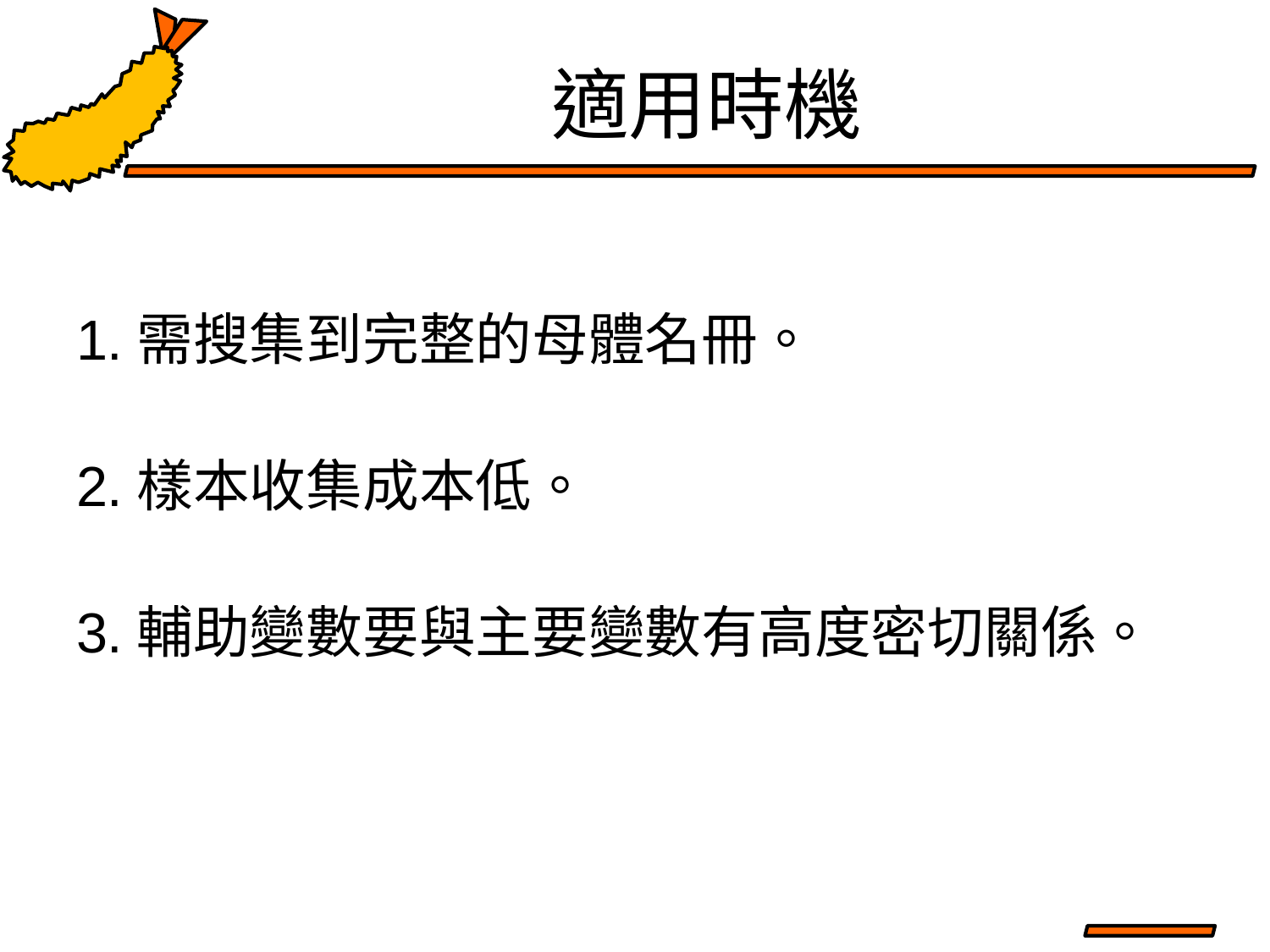

# 適用時機
1.需搜集到完整的母體名冊。
2.樣本收集成本低。
3.輔助變數要與主要變數有高度密切關係。